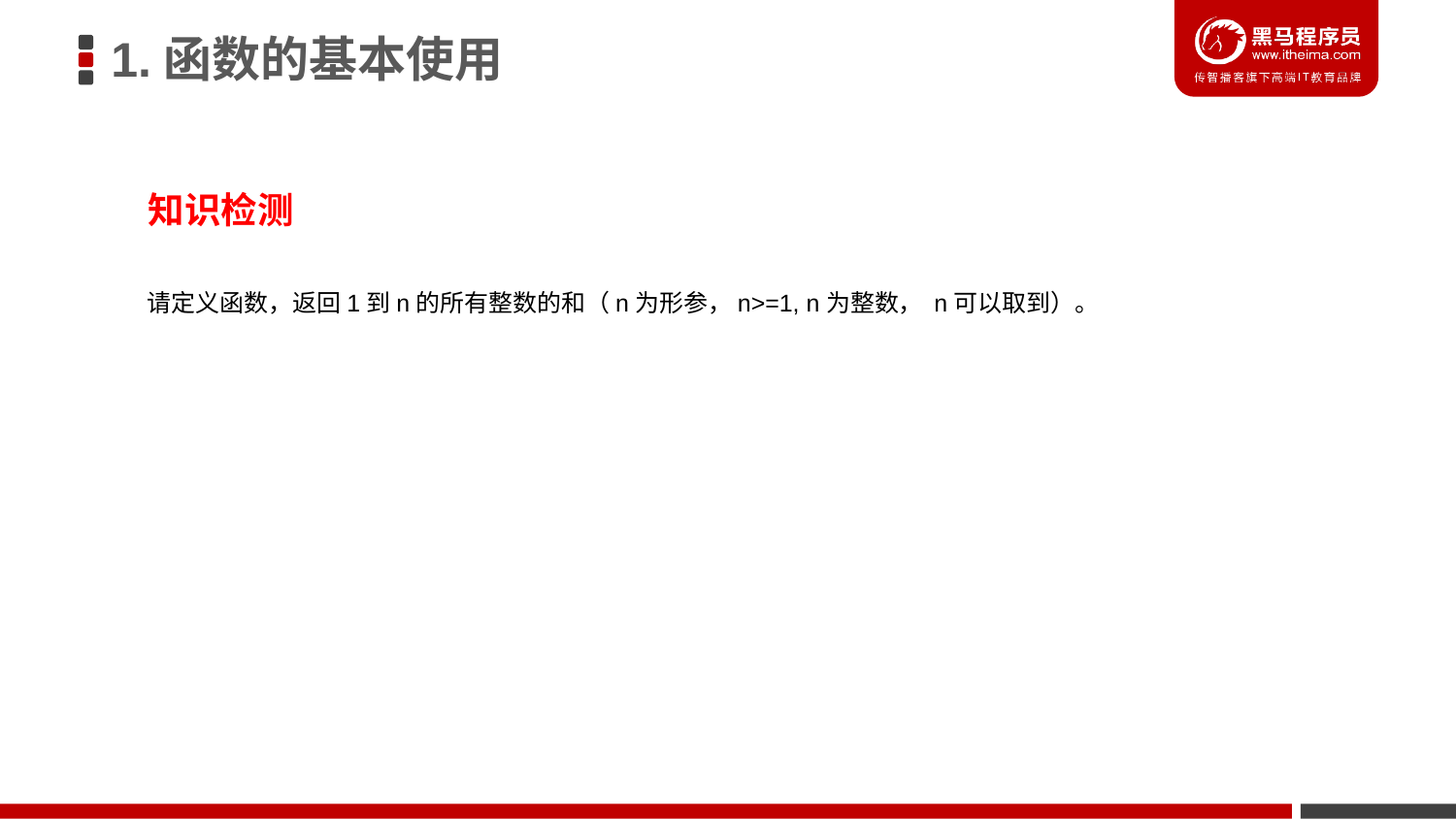

1.函数的基本使用
知识检测
请定义函数，返回1到n的所有整数的和（n为形参，n>=1, n为整数， n可以取到）。